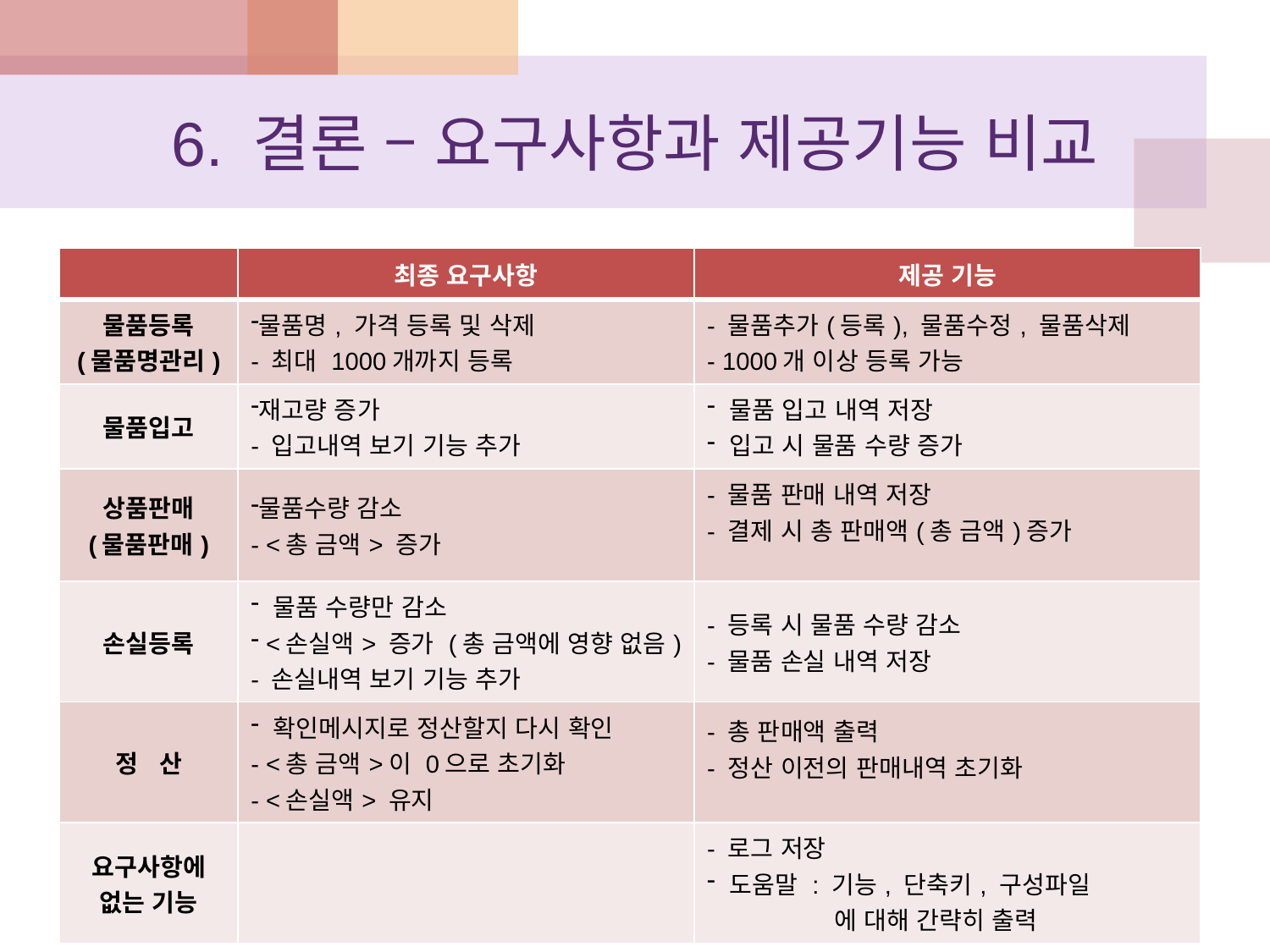

# 6. 결론 – 요구사항과 제공기능 비교
|  | 최종 요구사항 | 제공 기능 |
| --- | --- | --- |
| 물품등록 (물품명관리) | 물품명, 가격 등록 및 삭제 - 최대 1000개까지 등록 | - 물품추가(등록), 물품수정, 물품삭제 - 1000개 이상 등록 가능 |
| 물품입고 | 재고량 증가 - 입고내역 보기 기능 추가 | 물품 입고 내역 저장 입고 시 물품 수량 증가 |
| 상품판매 (물품판매) | 물품수량 감소 - <총 금액> 증가 | - 물품 판매 내역 저장 - 결제 시 총 판매액(총 금액)증가 |
| 손실등록 | 물품 수량만 감소 <손실액> 증가 (총 금액에 영향 없음) - 손실내역 보기 기능 추가 | - 등록 시 물품 수량 감소 - 물품 손실 내역 저장 |
| 정 산 | 확인메시지로 정산할지 다시 확인 - <총 금액>이 0으로 초기화 - <손실액> 유지 | - 총 판매액 출력 - 정산 이전의 판매내역 초기화 |
| 요구사항에 없는 기능 |  | - 로그 저장 도움말 : 기능, 단축키, 구성파일 에 대해 간략히 출력 |